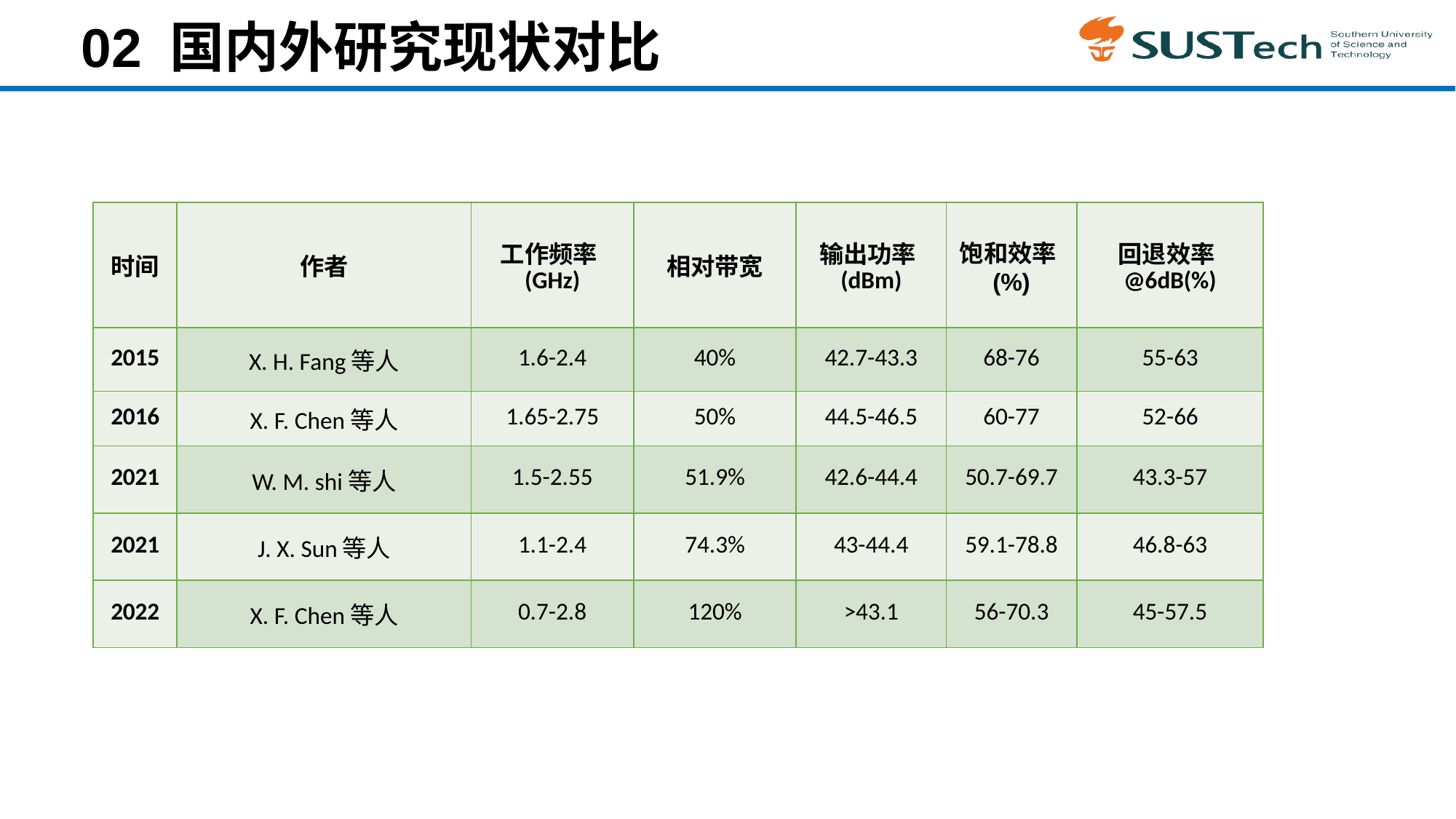

02 国内外研究现状对比
| 时间 | 作者 | 工作频率(GHz) | 相对带宽 | 输出功率(dBm) | 饱和效率(%) | 回退效率@6dB(%) |
| --- | --- | --- | --- | --- | --- | --- |
| 2015 | X. H. Fang等人 | 1.6-2.4 | 40% | 42.7-43.3 | 68-76 | 55-63 |
| 2016 | X. F. Chen等人 | 1.65-2.75 | 50% | 44.5-46.5 | 60-77 | 52-66 |
| 2021 | W. M. shi等人 | 1.5-2.55 | 51.9% | 42.6-44.4 | 50.7-69.7 | 43.3-57 |
| 2021 | J. X. Sun等人 | 1.1-2.4 | 74.3% | 43-44.4 | 59.1-78.8 | 46.8-63 |
| 2022 | X. F. Chen等人 | 0.7-2.8 | 120% | >43.1 | 56-70.3 | 45-57.5 |